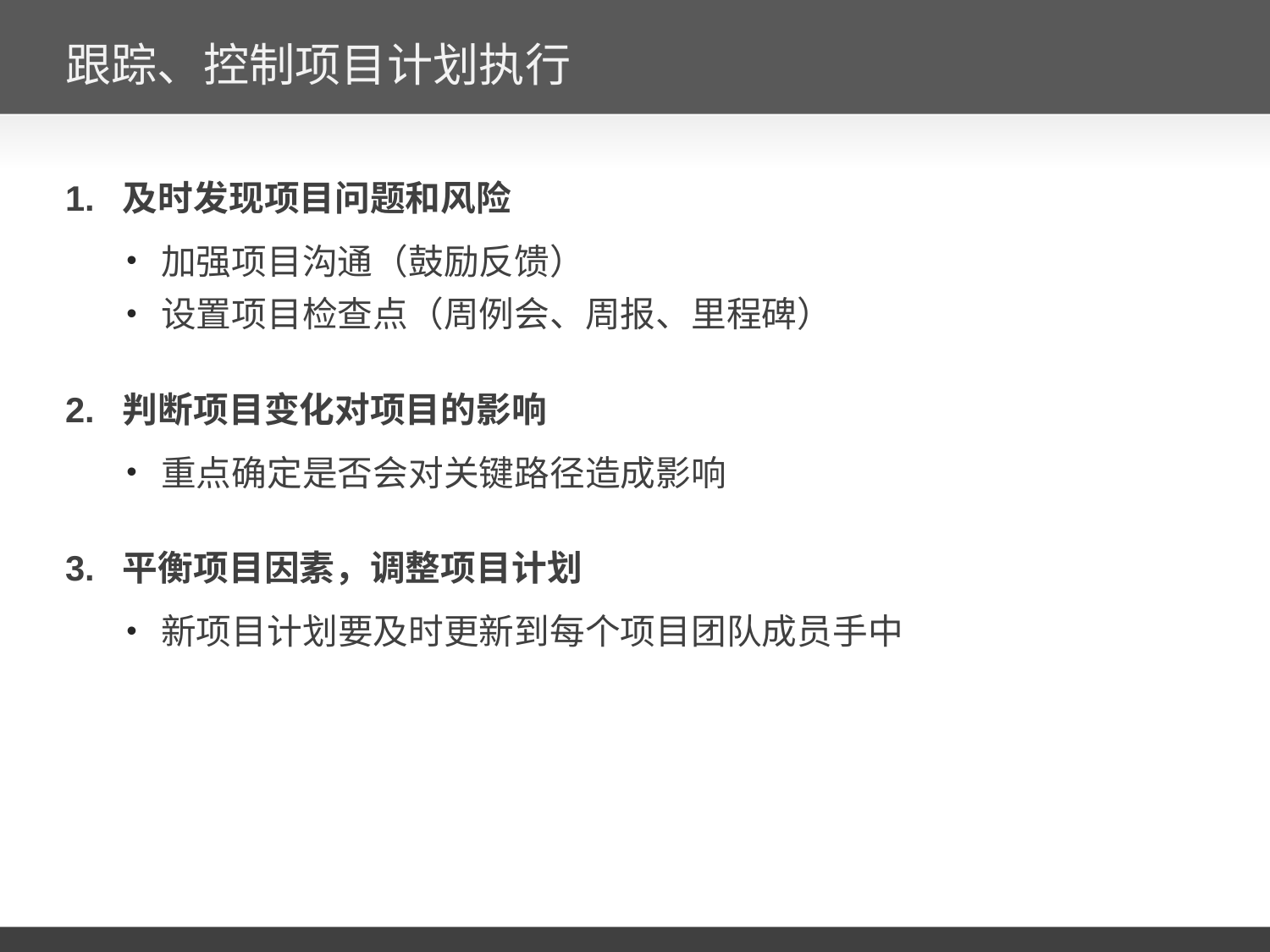

# 跟踪、控制项目计划执行
1.  及时发现项目问题和风险
  加强项目沟通（鼓励反馈）
  设置项目检查点（周例会、周报、里程碑）

2.  判断项目变化对项目的影响
  重点确定是否会对关键路径造成影响
3.  平衡项目因素，调整项目计划
  新项目计划要及时更新到每个项目团队成员手中